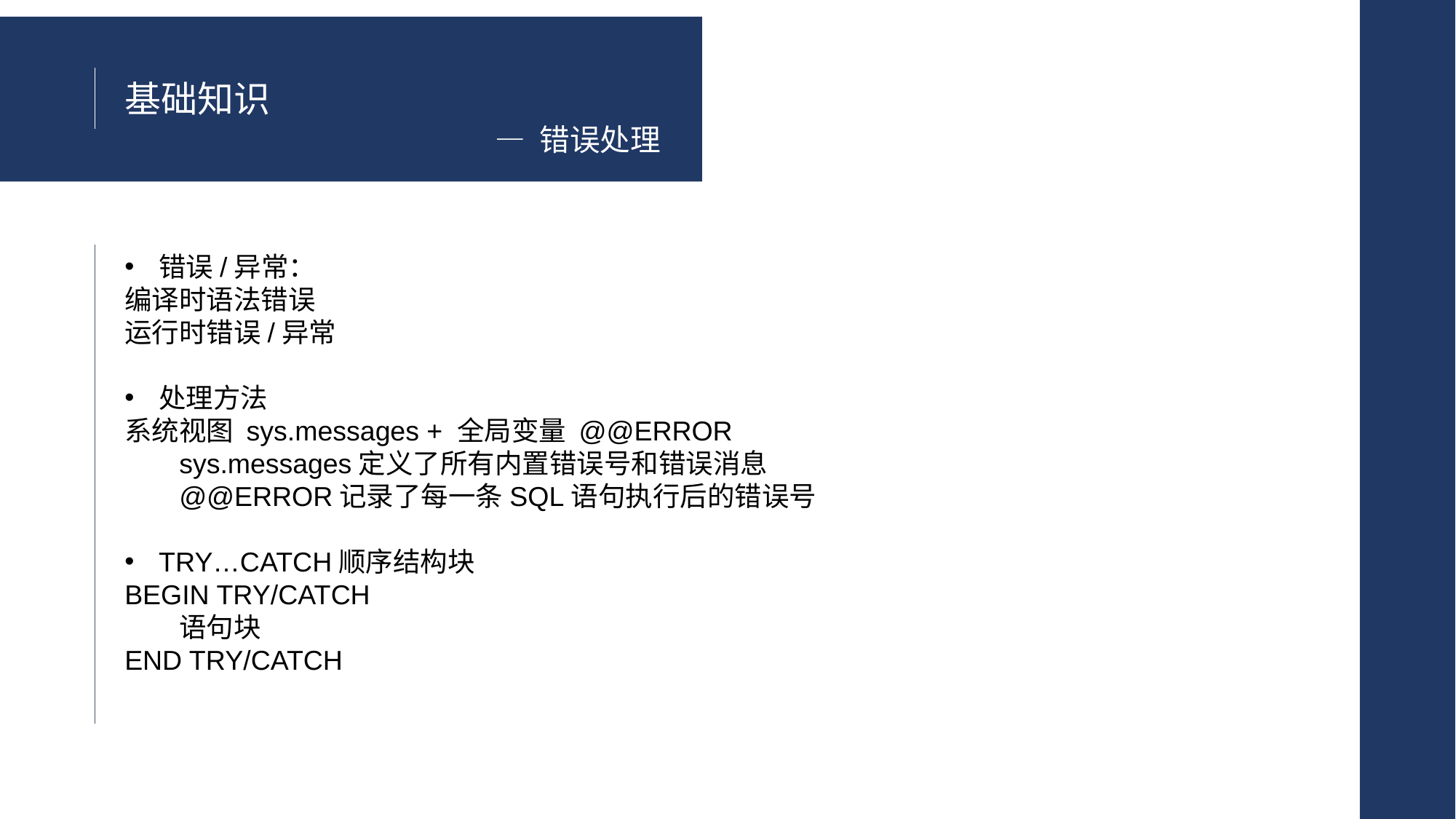

基础知识
— 错误处理

错误/异常：
编译时语法错误
运行时错误/异常

处理方法
系统视图 sys.messages + 全局变量 @@ERROR
sys.messages定义了所有内置错误号和错误消息
@@ERROR记录了每一条SQL语句执行后的错误号

TRY…CATCH顺序结构块
BEGIN TRY/CATCH
语句块
END TRY/CATCH